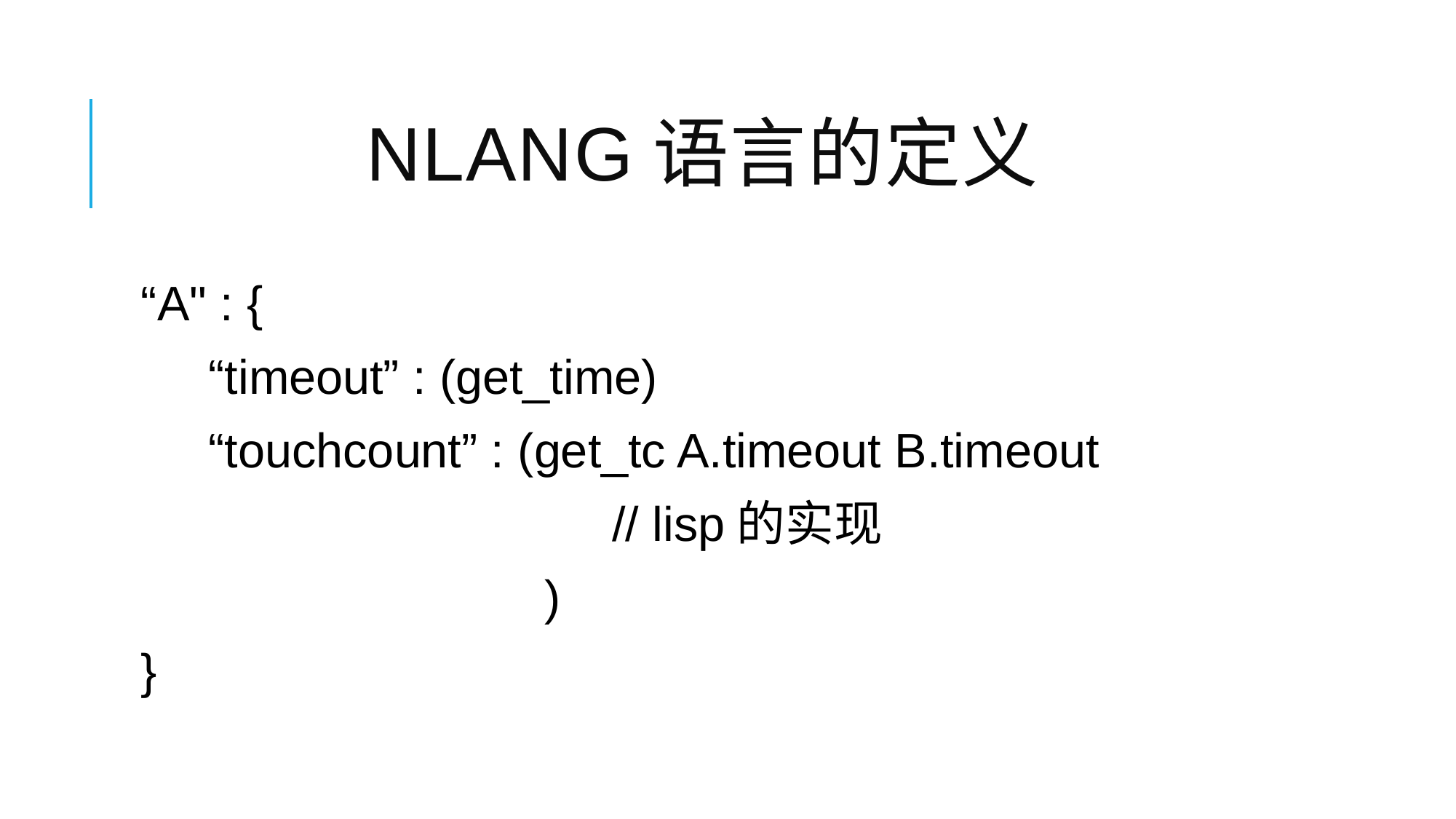

# nlang语言的定义
“A" : {
     “timeout” : (get_time)
     “touchcount” : (get_tc A.timeout B.timeout
                                   // lisp的实现
                              )
}